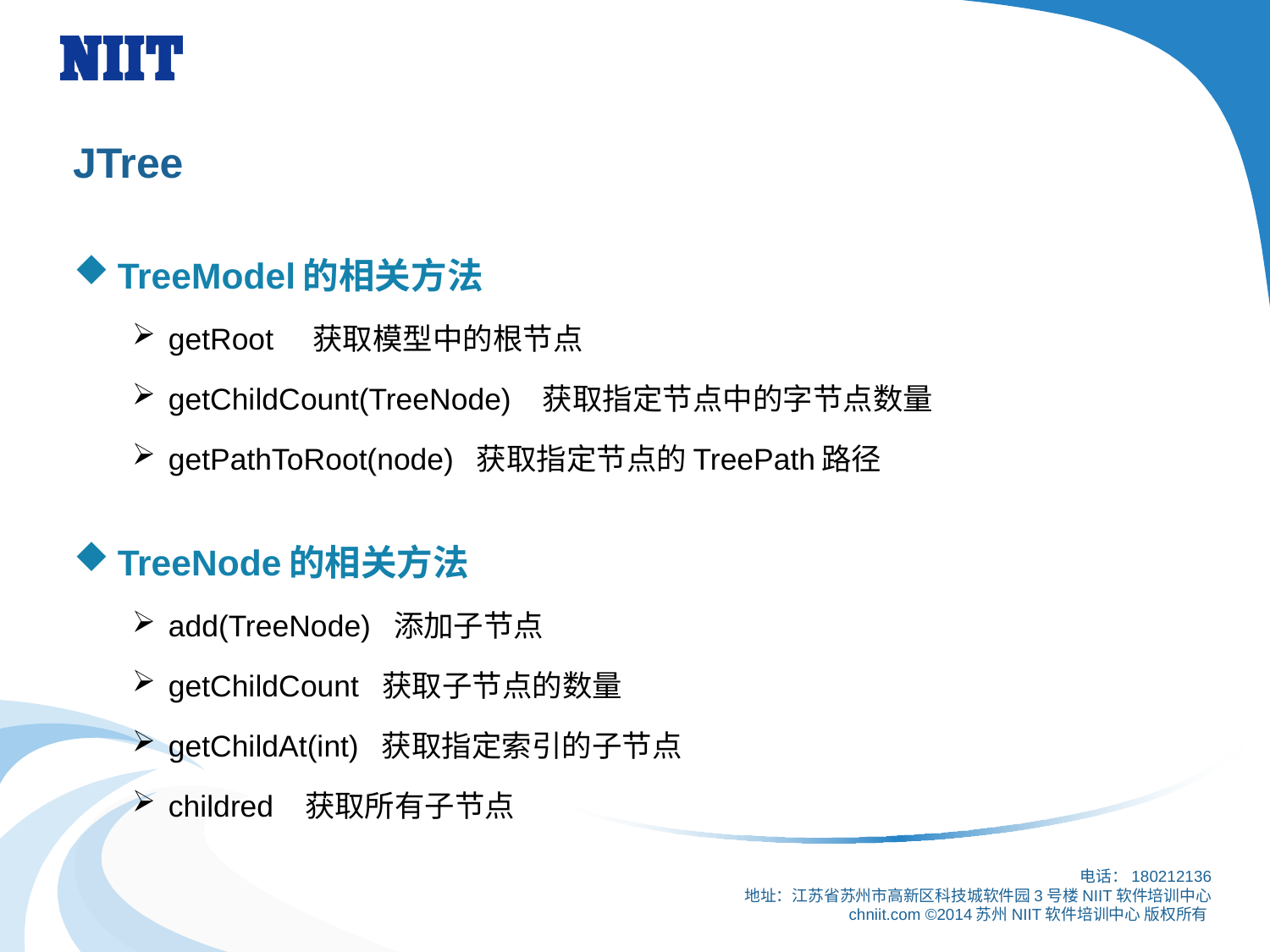

# JTree
TreeModel的相关方法
getRoot    获取模型中的根节点
getChildCount(TreeNode)   获取指定节点中的字节点数量
getPathToRoot(node)  获取指定节点的TreePath路径

TreeNode的相关方法
add(TreeNode)  添加子节点
getChildCount  获取子节点的数量
getChildAt(int)  获取指定索引的子节点
childred   获取所有子节点